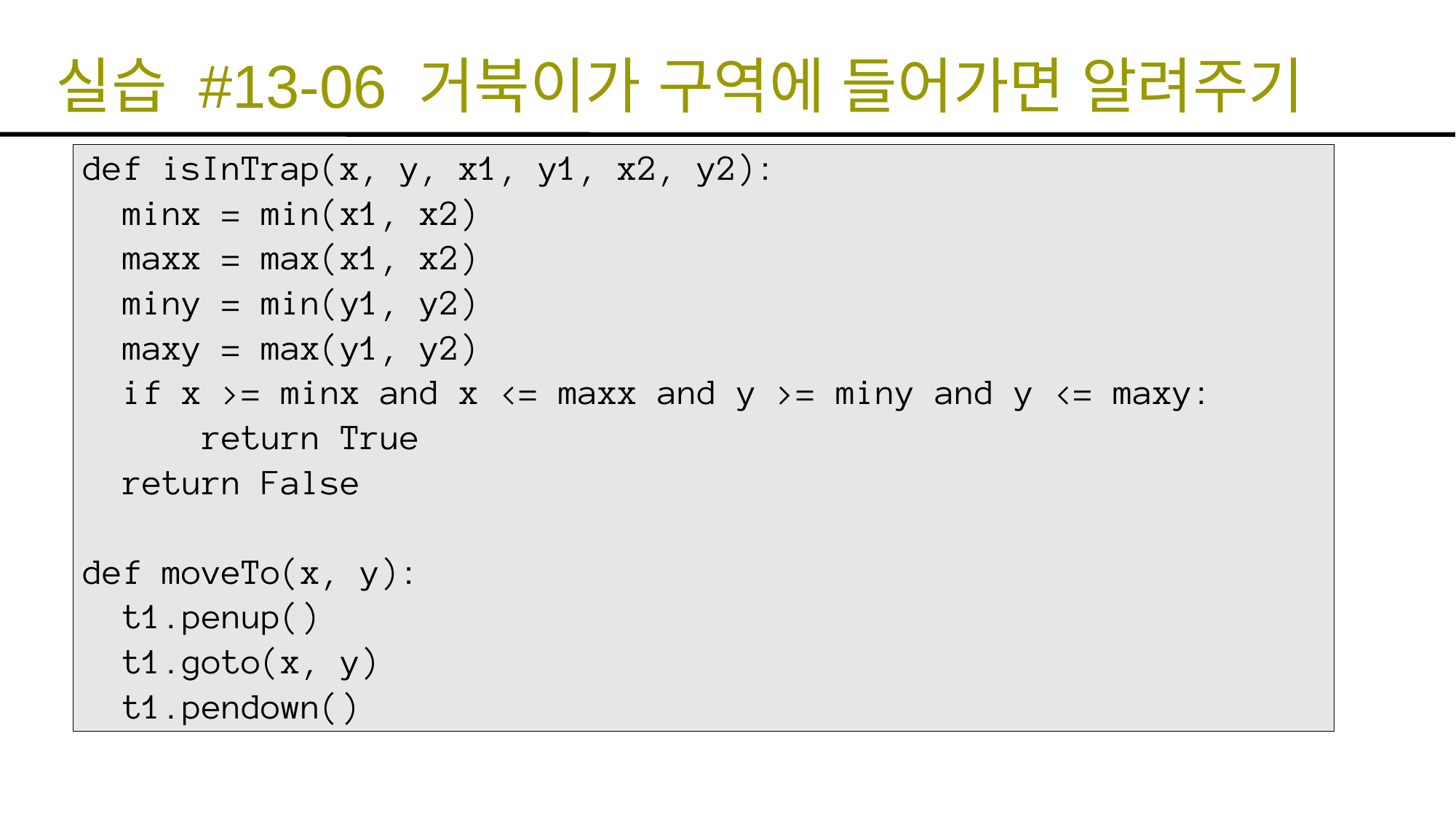

# 실습 #13-06 거북이가 구역에 들어가면 알려주기
def isInTrap(x, y, x1, y1, x2, y2):
  minx = min(x1, x2)
  maxx = max(x1, x2)
  miny = min(y1, y2)
  maxy = max(y1, y2)
  if x >= minx and x <= maxx and y >= miny and y <= maxy:
      return True
  return False

def moveTo(x, y):
  t1.penup()
  t1.goto(x, y)
  t1.pendown()